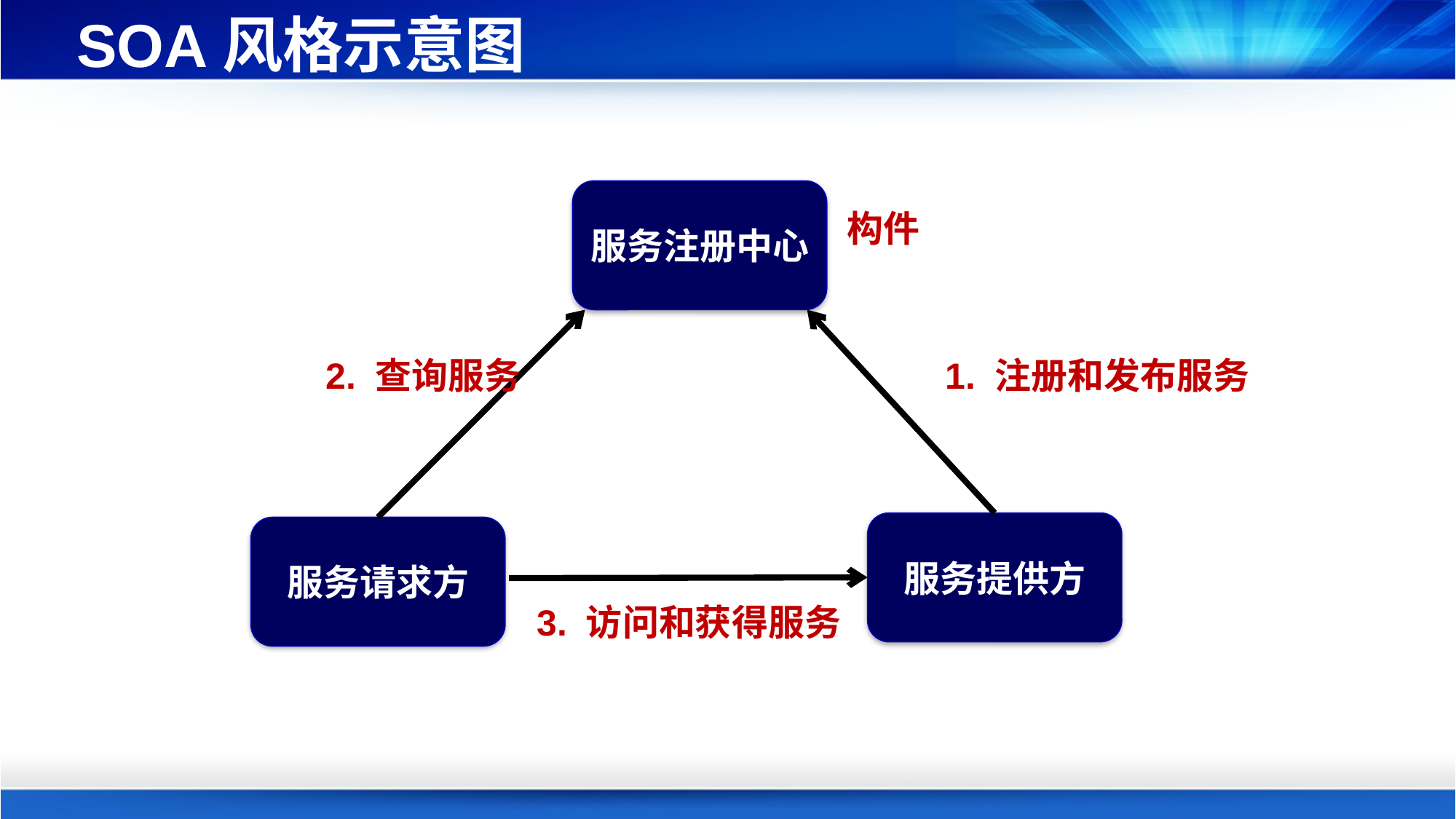

# SOA风格示意图
服务注册中心
构件
2. 查询服务
1. 注册和发布服务
服务提供方
服务请求方
3. 访问和获得服务